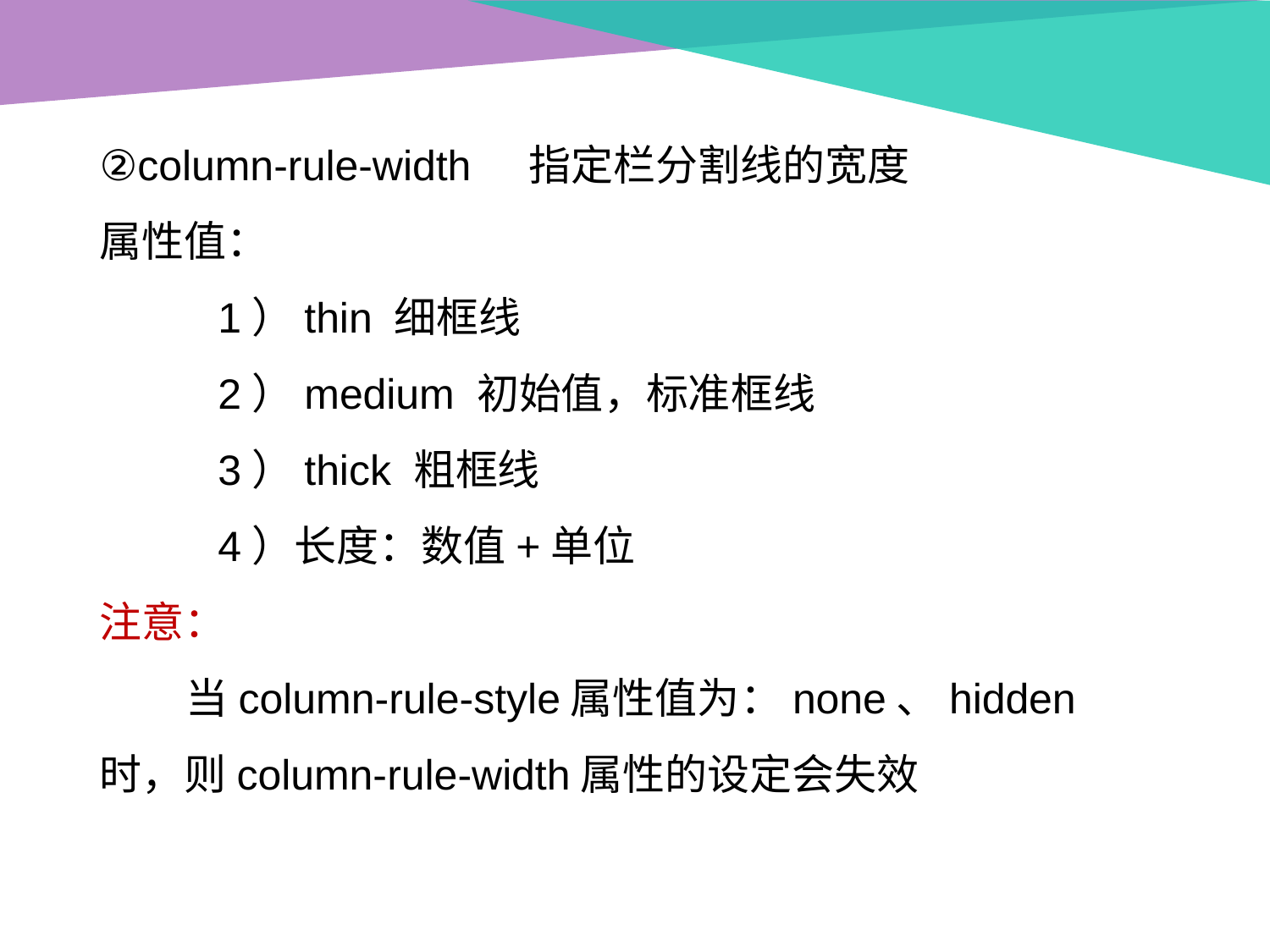

②column-rule-width    指定栏分割线的宽度
属性值：
          1）thin 细框线
          2）medium 初始值，标准框线
          3）thick 粗框线
          4）长度：数值+单位
注意：
        当column-rule-style属性值为：none、hidden时，则column-rule-width属性的设定会失效